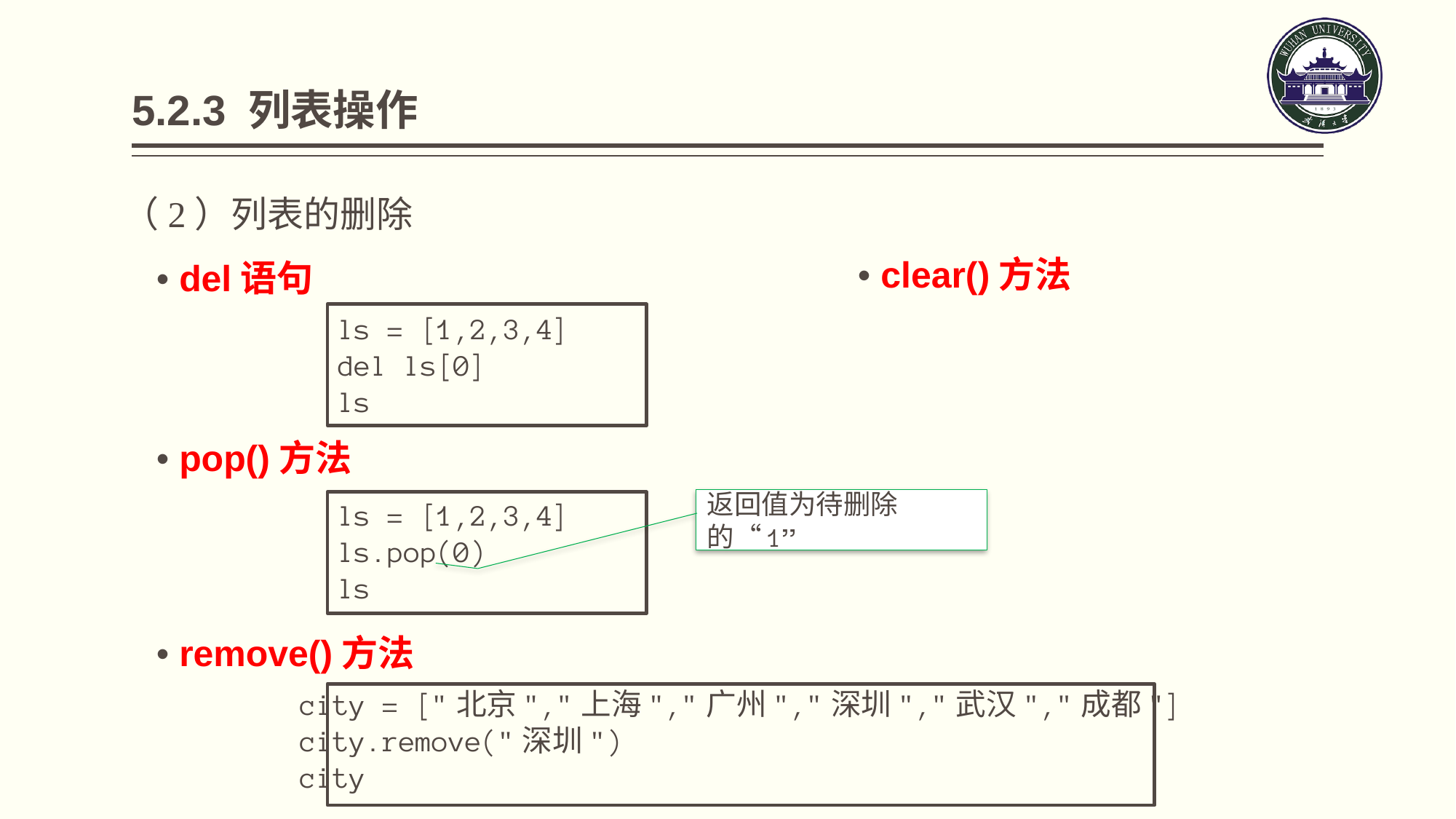

# 5.2.3 列表操作
（2）列表的删除

• clear()方法
• del语句

ls = [1,2,3,4]
del ls[0]
ls
• pop()方法
返回值为待删除的“1”
ls = [1,2,3,4]
ls.pop(0)
ls

• remove()方法
city = ["北京","上海","广州","深圳","武汉","成都"]
city.remove("深圳")
city